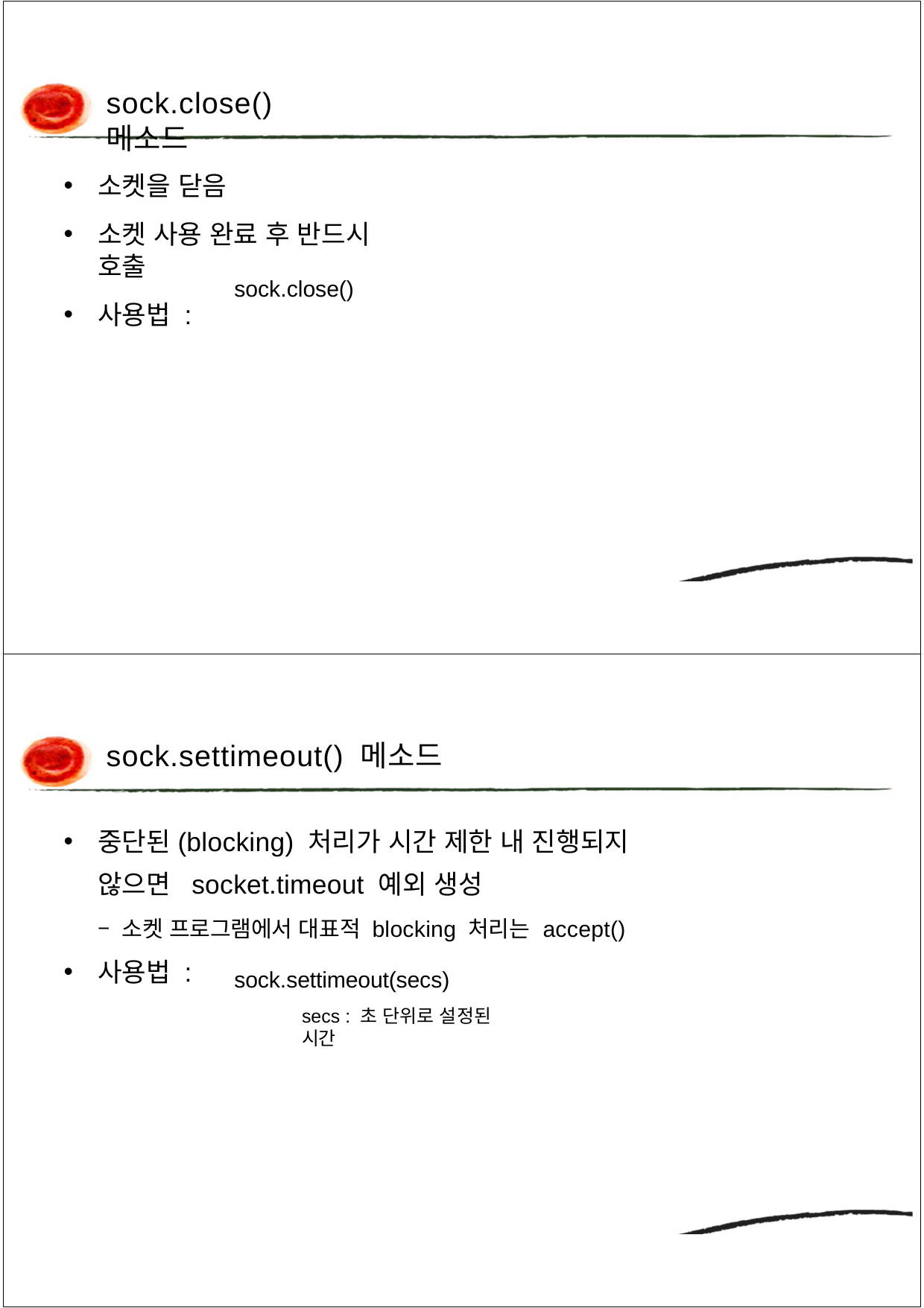

sock.close() 메소드
소켓을 닫음
소켓 사용 완료 후 반드시 호출
사용법 :
sock.close()

sock.settimeout() 메소드

중단된(blocking) 처리가 시간 제한 내 진행되지 않으면  socket.timeout 예외 생성
– 소켓 프로그램에서 대표적 blocking 처리는 accept()
sock.settimeout(secs)
secs : 초 단위로 설정된 시간
사용법 :